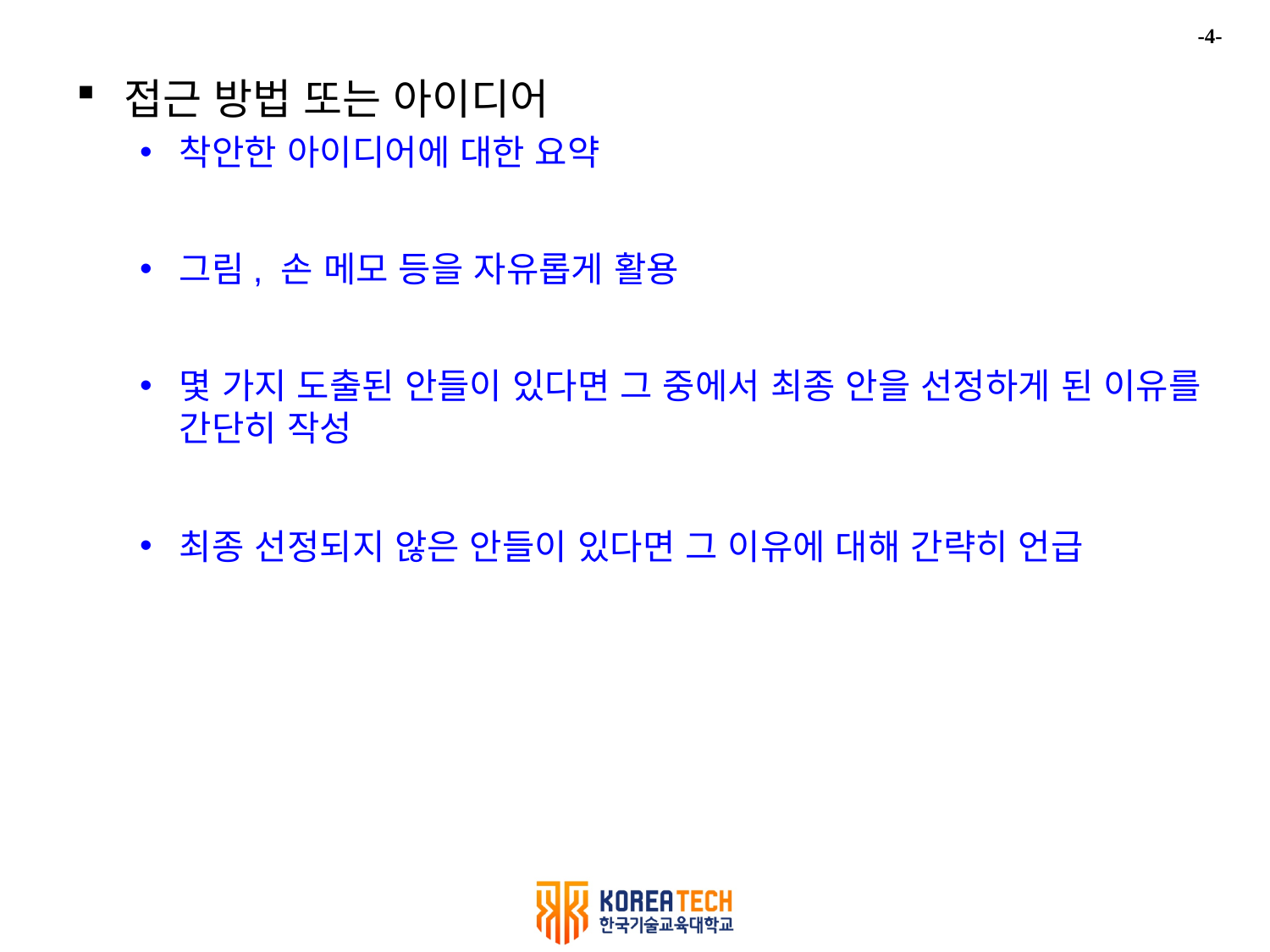

-4-
접근 방법 또는 아이디어
착안한 아이디어에 대한 요약

그림, 손 메모 등을 자유롭게 활용

몇 가지 도출된 안들이 있다면 그 중에서 최종 안을 선정하게 된 이유를 간단히 작성

최종 선정되지 않은 안들이 있다면 그 이유에 대해 간략히 언급